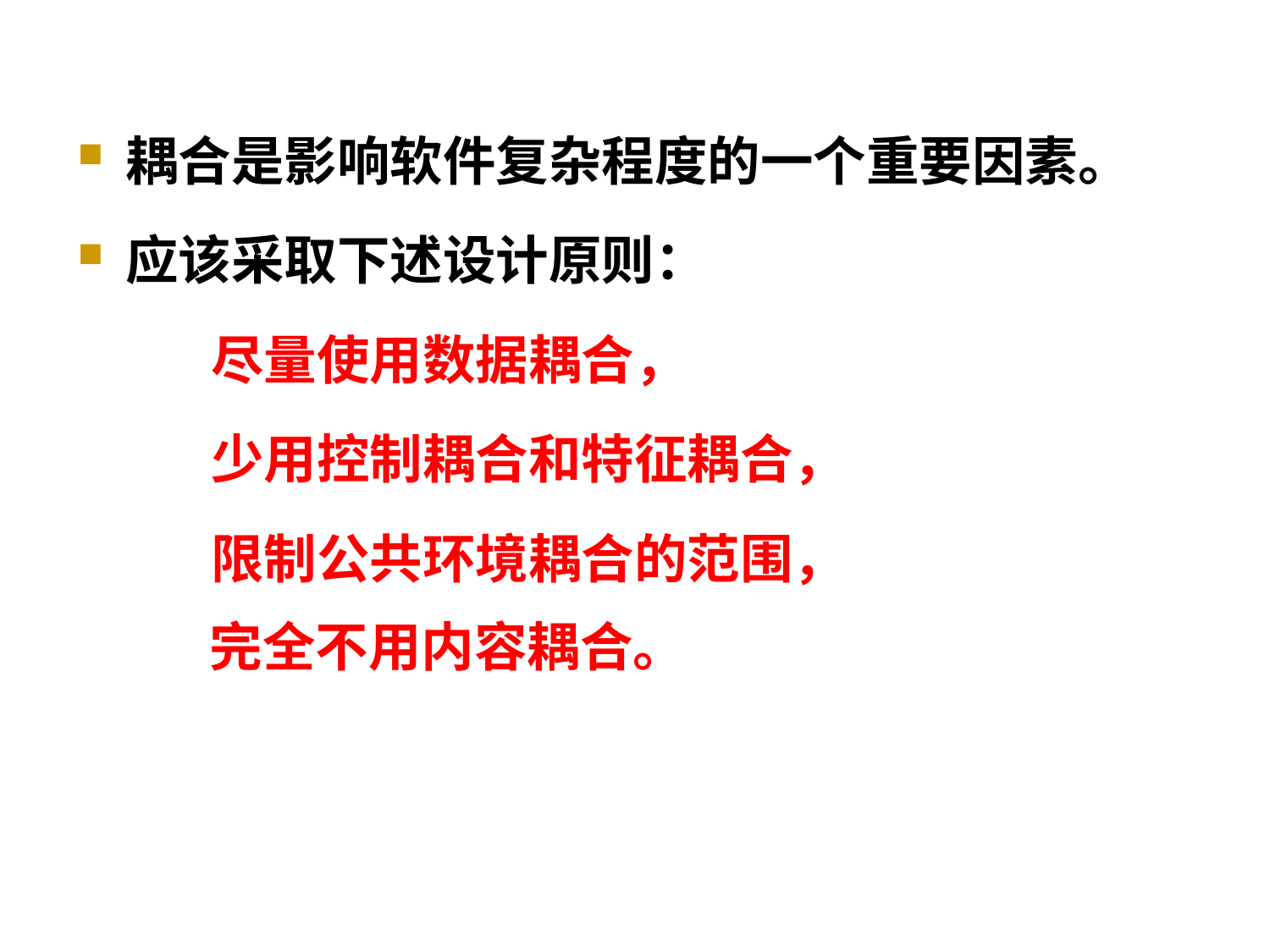

耦合是影响软件复杂程度的一个重要因素。
应该采取下述设计原则：
          尽量使用数据耦合，
          少用控制耦合和特征耦合，
          限制公共环境耦合的范围，
       完全不用内容耦合。